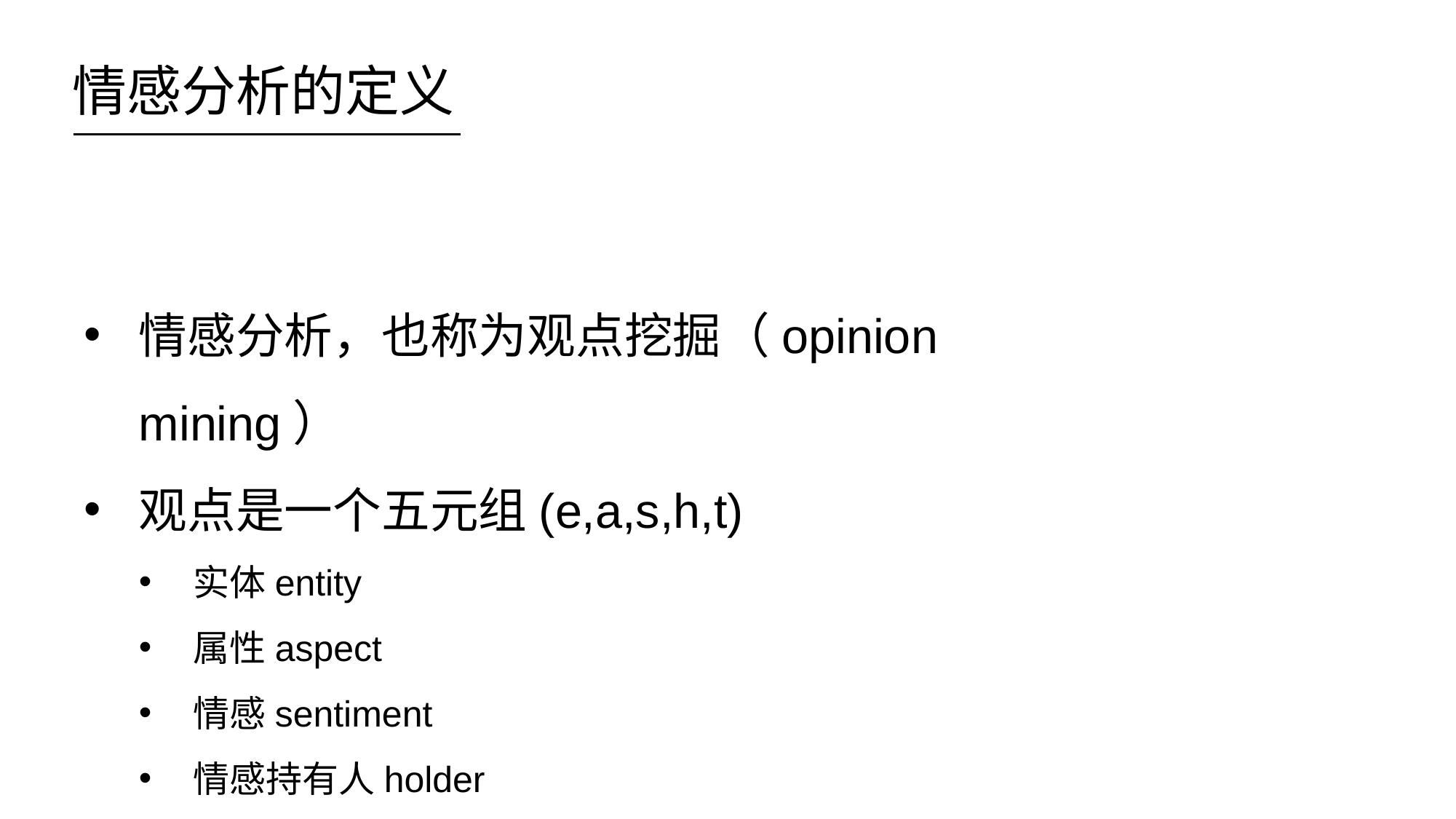

情感分析的定义
情感分析，也称为观点挖掘（opinion mining）
观点是一个五元组(e,a,s,h,t)
实体entity
属性aspect
情感sentiment
情感持有人holder
事件time